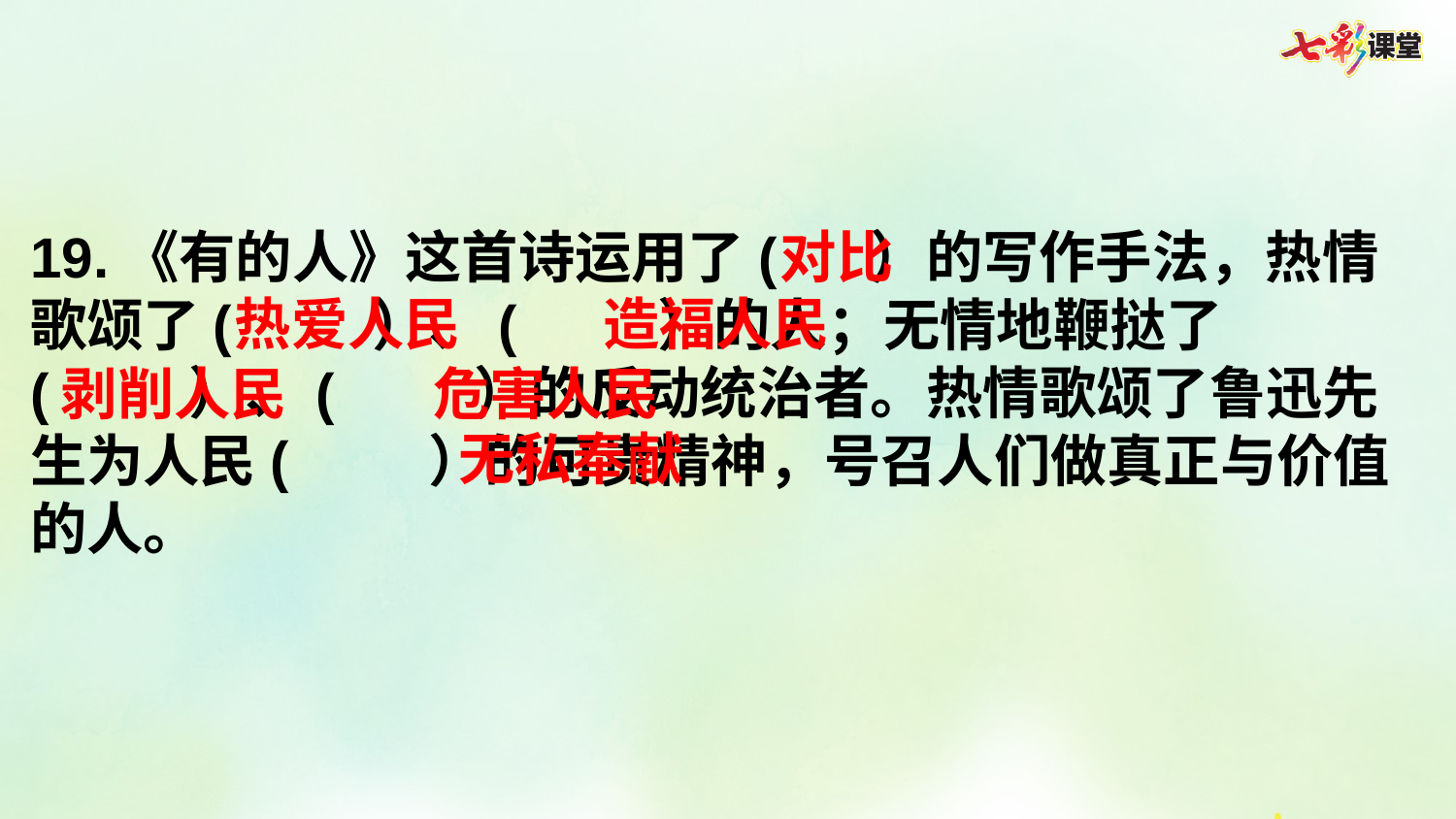

19.《有的人》这首诗运用了(     ）的写作手法，热情歌颂了(        ）、(        ）的人；无情地鞭挞了(        ）、(        ）的反动统治者。热情歌颂了鲁迅先生为人民(        ）的可贵精神，号召人们做真正与价值的人。
对比
热爱人民
造福人民
剥削人民
危害人民
无私奉献